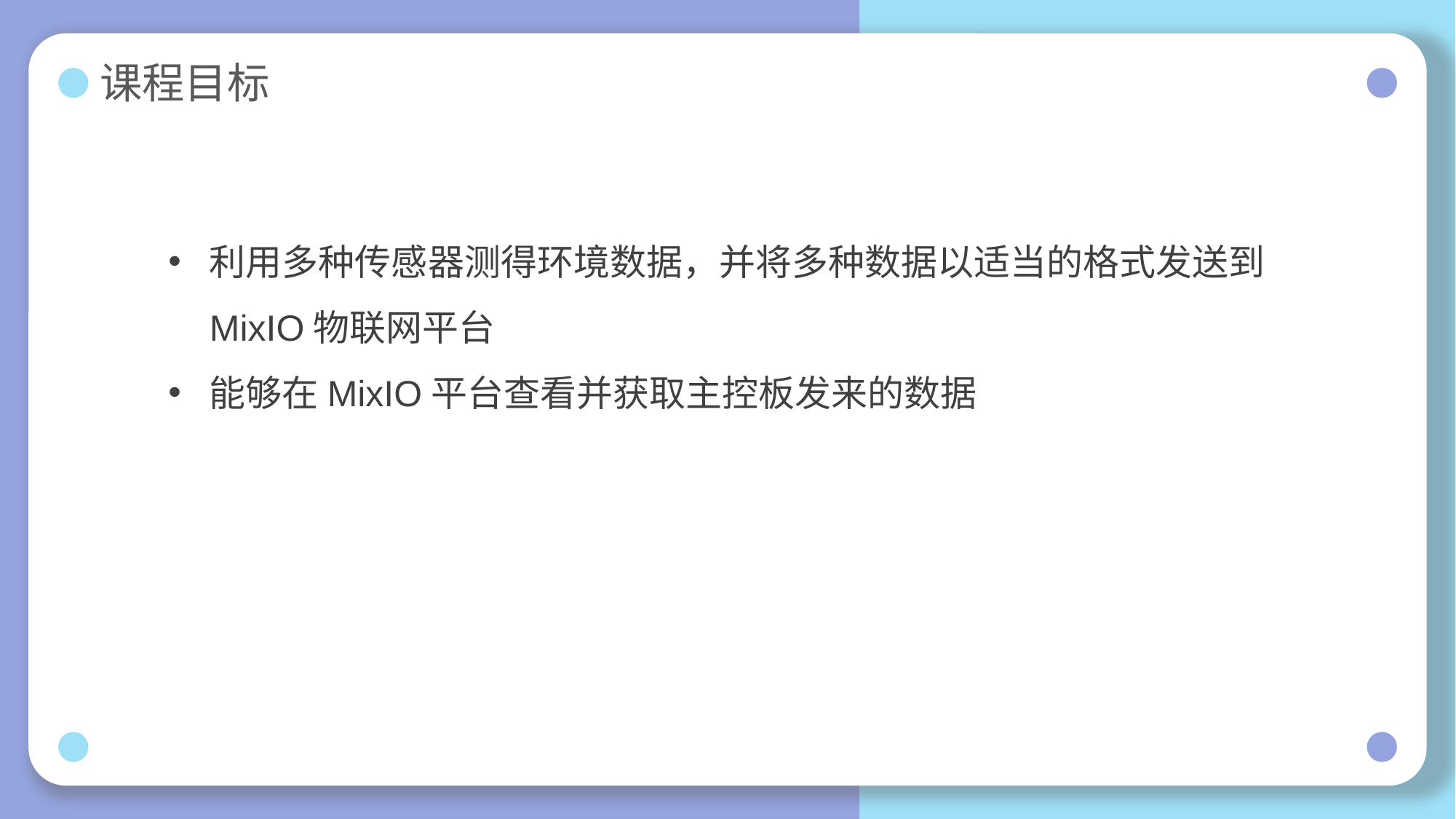

# 课程目标
利用多种传感器测得环境数据，并将多种数据以适当的格式发送到MixIO物联网平台
能够在MixIO平台查看并获取主控板发来的数据